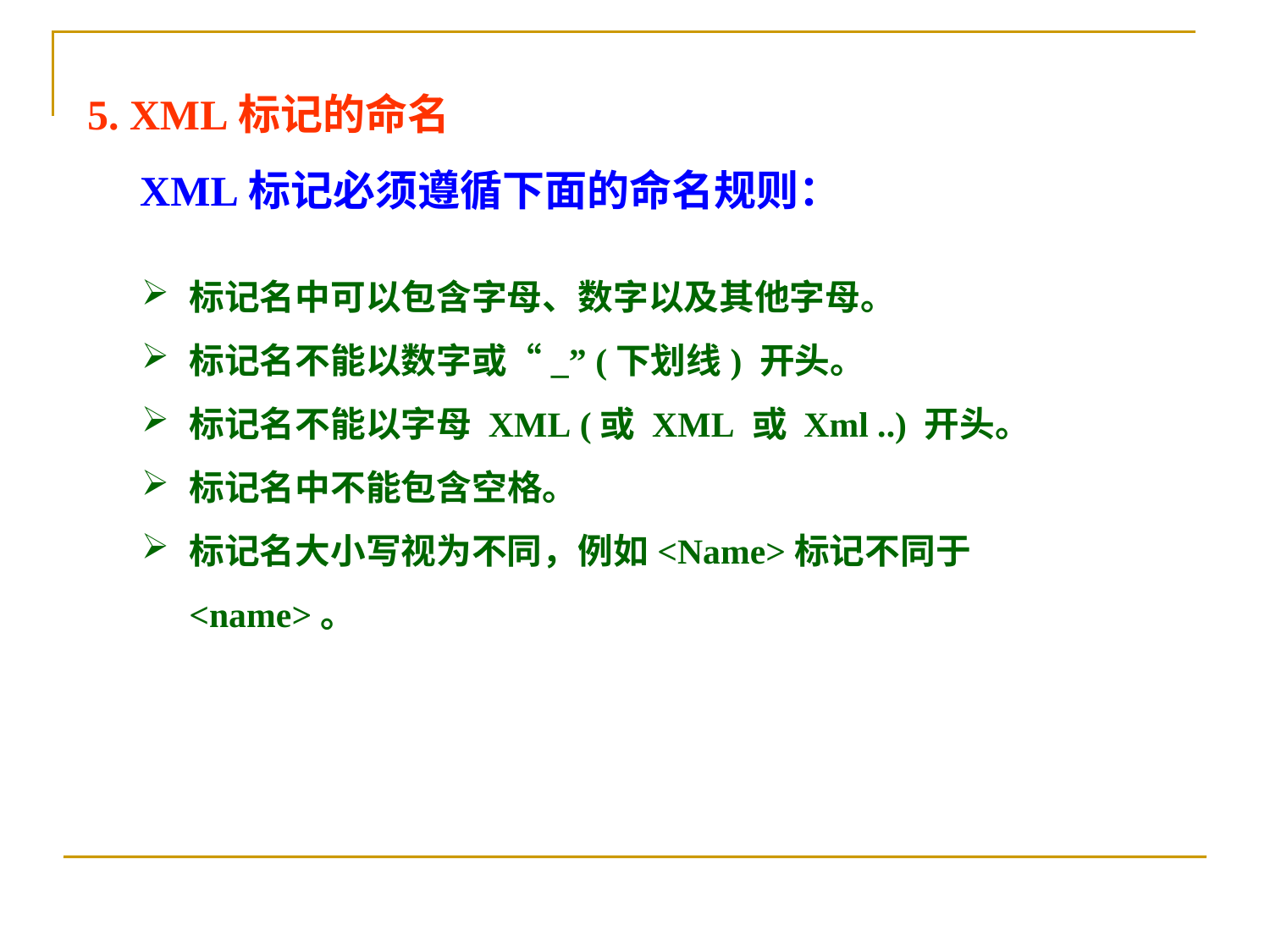

5. XML标记的命名
　XML标记必须遵循下面的命名规则：
标记名中可以包含字母、数字以及其他字母。
标记名不能以数字或“_” (下划线) 开头。
标记名不能以字母 XML (或 XML 或 Xml ..) 开头。
标记名中不能包含空格。
标记名大小写视为不同，例如<Name>标记不同于<name>。